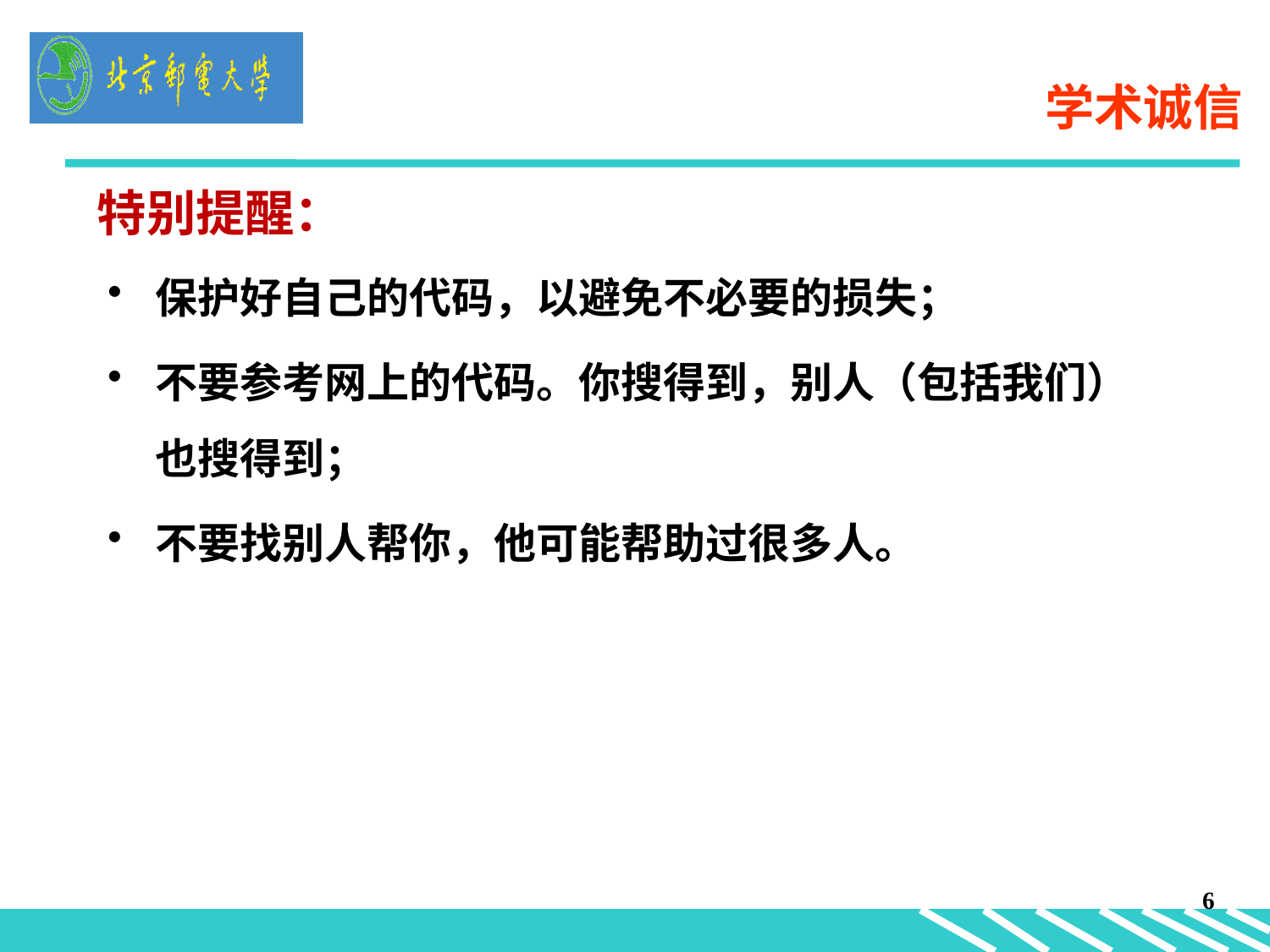

# 学术诚信
特别提醒：
保护好自己的代码，以避免不必要的损失；
不要参考网上的代码。你搜得到，别人（包括我们）也搜得到；
不要找别人帮你，他可能帮助过很多人。

6